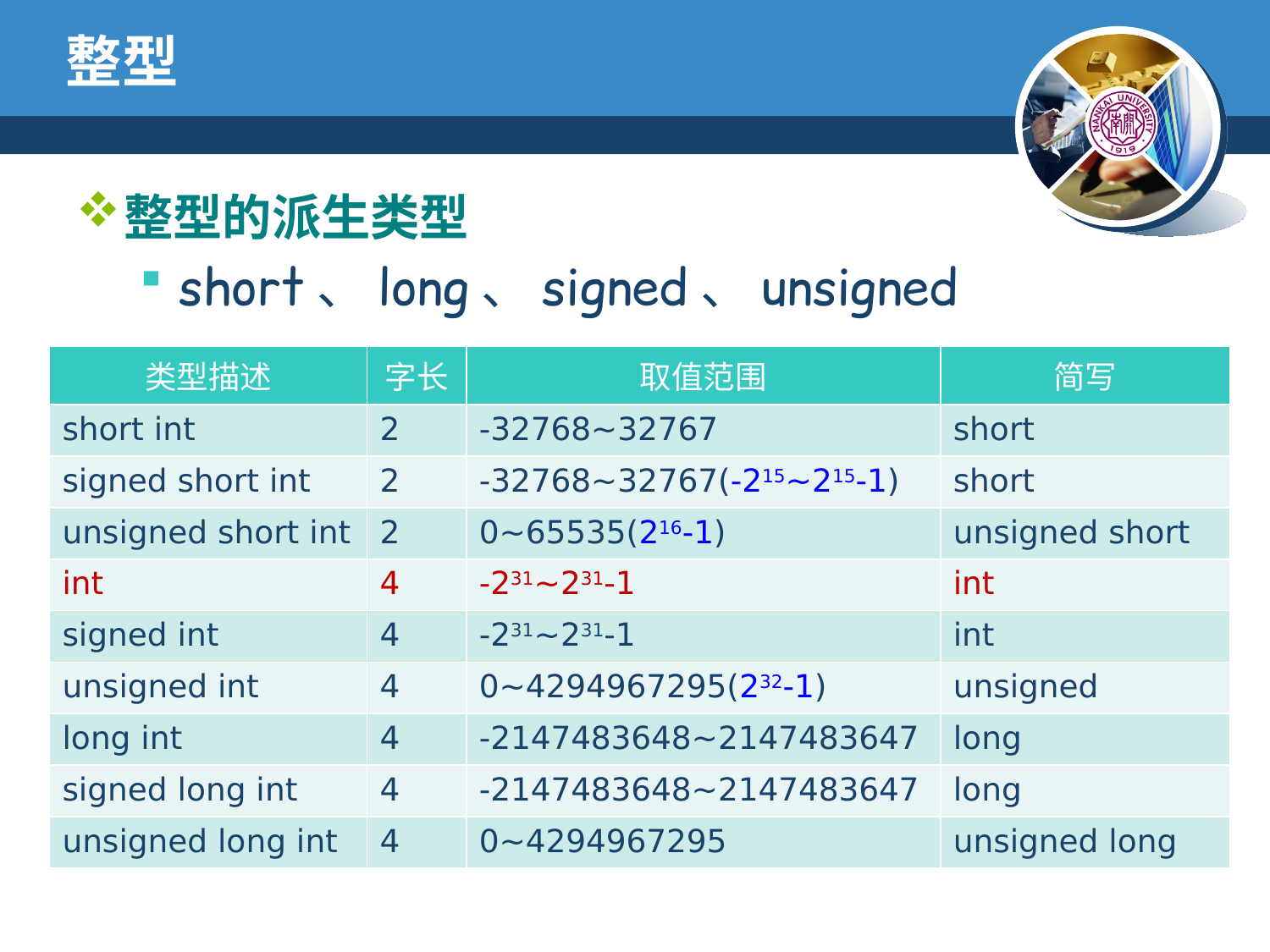

# 整型
整型的派生类型
short、long、signed、unsigned
| 类型描述 | 字长 | 取值范围 | 简写 |
| --- | --- | --- | --- |
| short int | 2 | -32768~32767 | short |
| signed short int | 2 | -32768~32767(-215~215-1) | short |
| unsigned short int | 2 | 0~65535(216-1) | unsigned short |
| int | 4 | -231~231-1 | int |
| signed int | 4 | -231~231-1 | int |
| unsigned int | 4 | 0~4294967295(232-1) | unsigned |
| long int | 4 | -2147483648~2147483647 | long |
| signed long int | 4 | -2147483648~2147483647 | long |
| unsigned long int | 4 | 0~4294967295 | unsigned long |